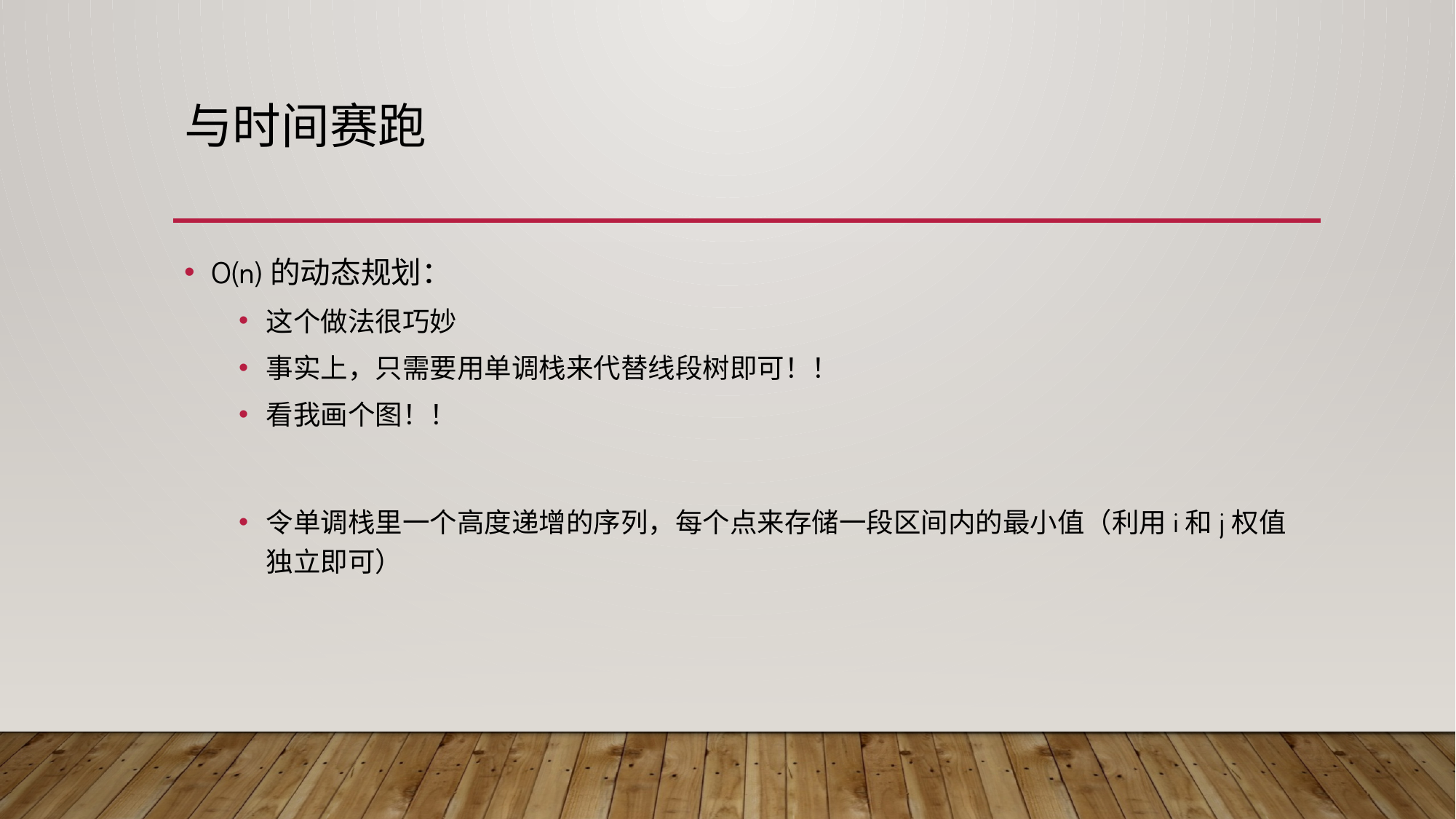

# 与时间赛跑
O(n)的动态规划：
这个做法很巧妙
事实上，只需要用单调栈来代替线段树即可！！
看我画个图！！

令单调栈里一个高度递增的序列，每个点来存储一段区间内的最小值（利用i和j权值独立即可）